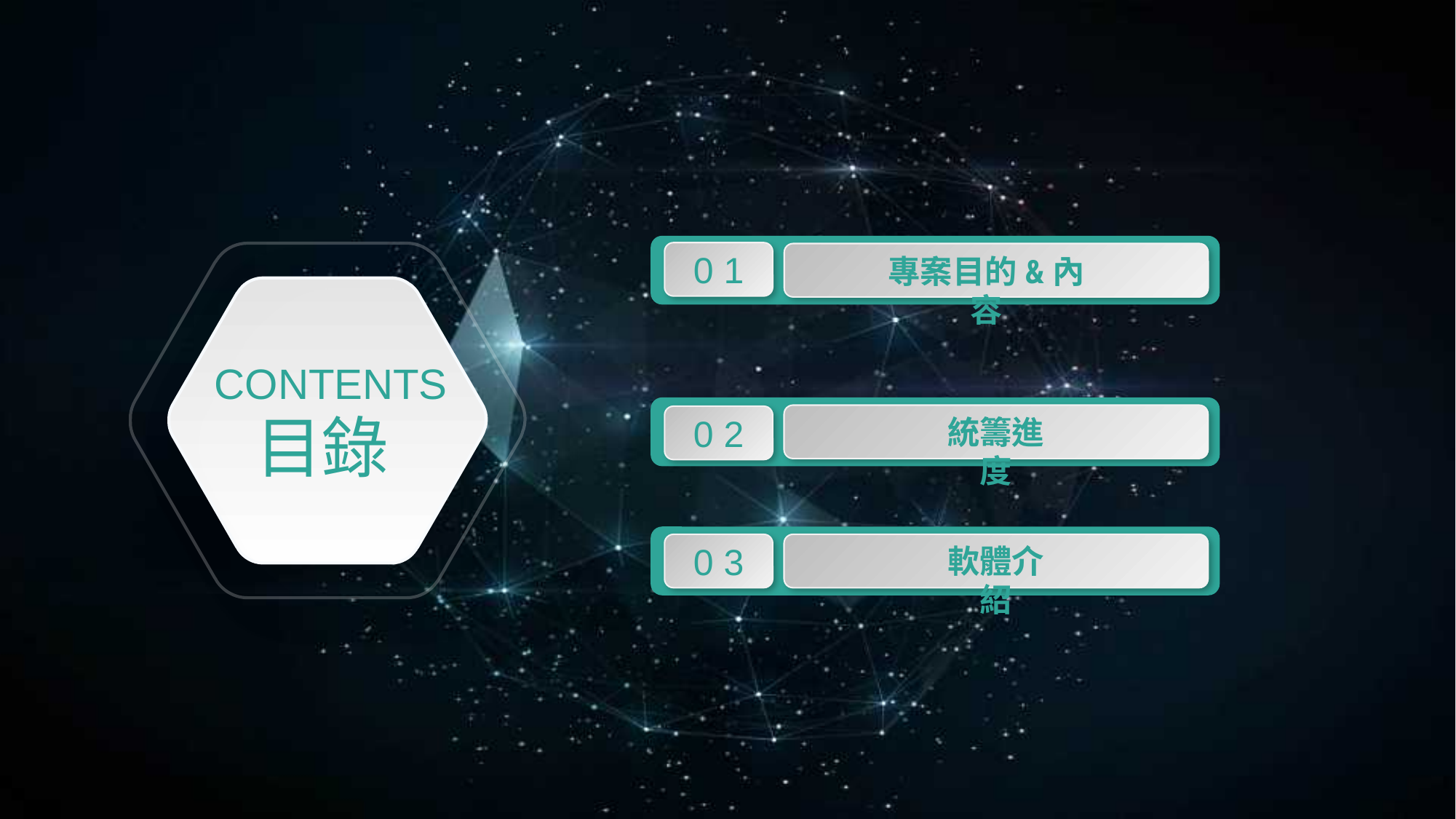

0 1

專案目的&內容

CONTENTS
目錄

統籌進度
0 2

軟體介紹
0 3